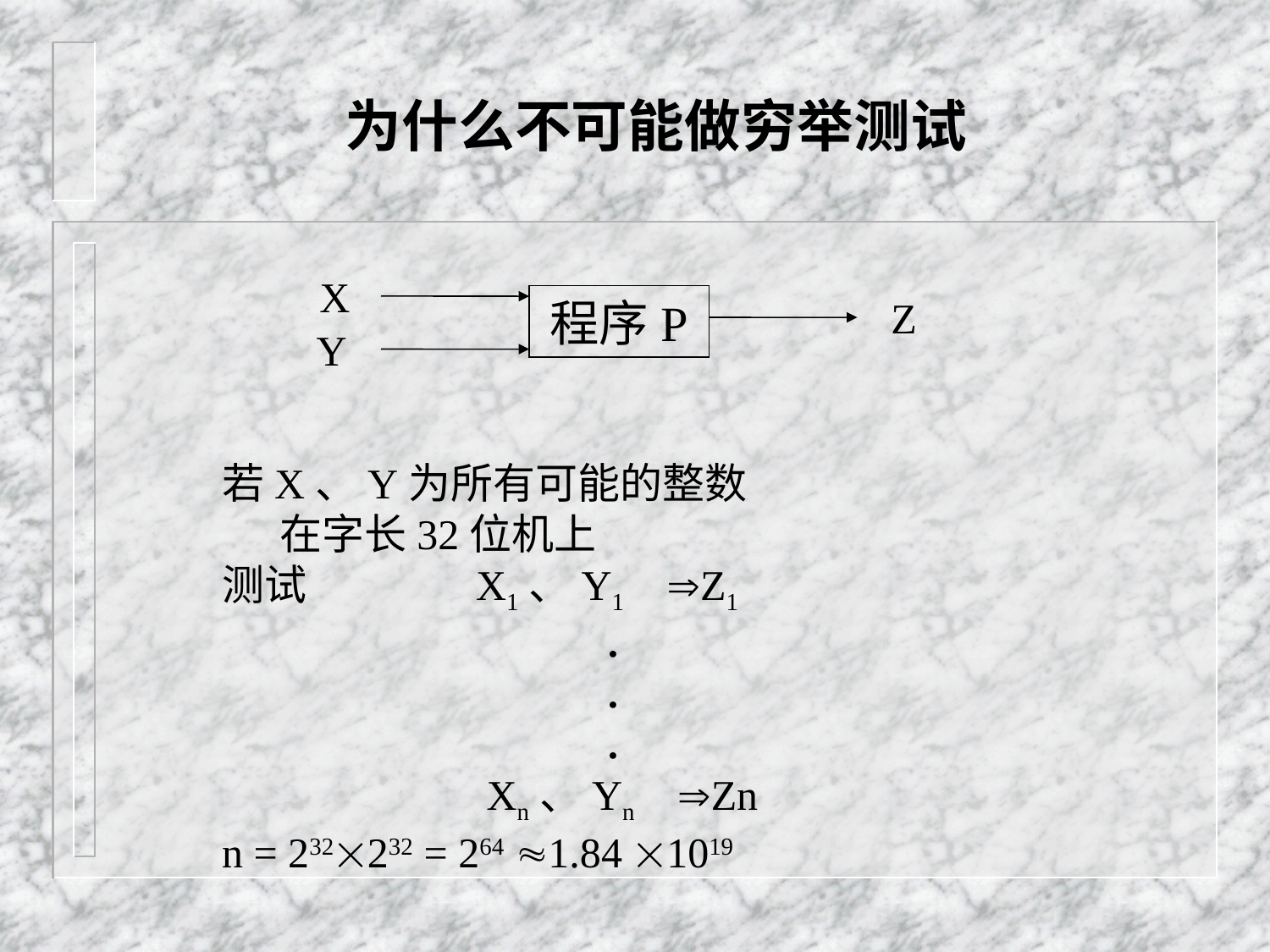

# 为什么不可能做穷举测试
X
程序P
Z

Y

若X、Y为所有可能的整数
     在字长32位机上
测试		X1、Y1    ⇒Z1
			．
			．
			．
		 Xn、Yn    ⇒Zn
n = 232×232 = 264 ≈1.84 ×1019